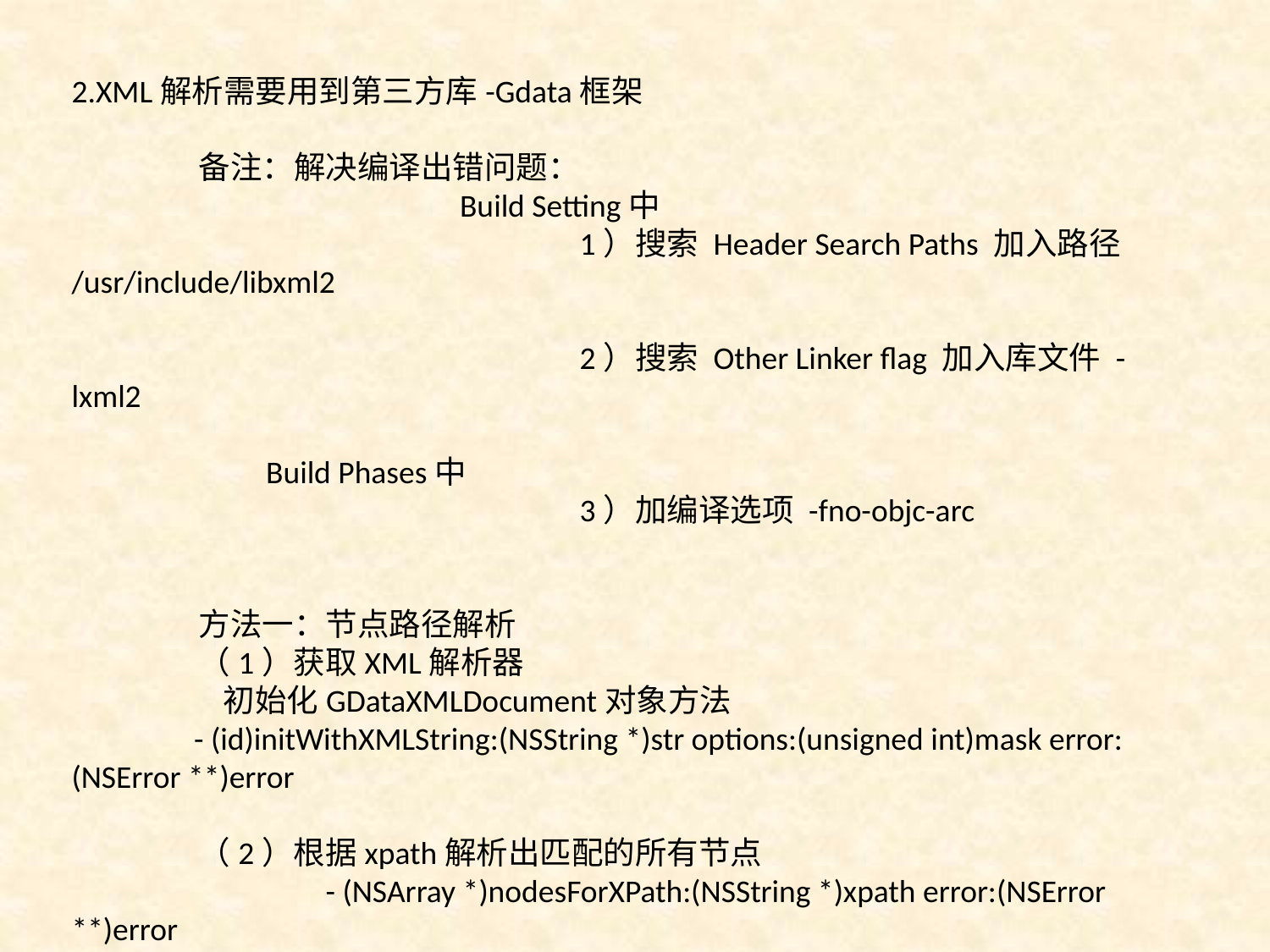

2.XML解析需要用到第三方库-Gdata框架

	备注：解决编译出错问题：
			 Build Setting中
 				1）搜索 Header Search Paths 加入路径 /usr/include/libxml2

 				2）搜索 Other Linker flag 加入库文件 -lxml2

                           Build Phases中
				3）加编译选项 -fno-objc-arc

	方法一：节点路径解析
	（1）获取XML解析器
                    初始化GDataXMLDocument对象方法
                 - (id)initWithXMLString:(NSString *)str options:(unsigned int)mask error:(NSError **)error

	（2）根据xpath解析出匹配的所有节点
		- (NSArray *)nodesForXPath:(NSString *)xpath error:(NSError **)error